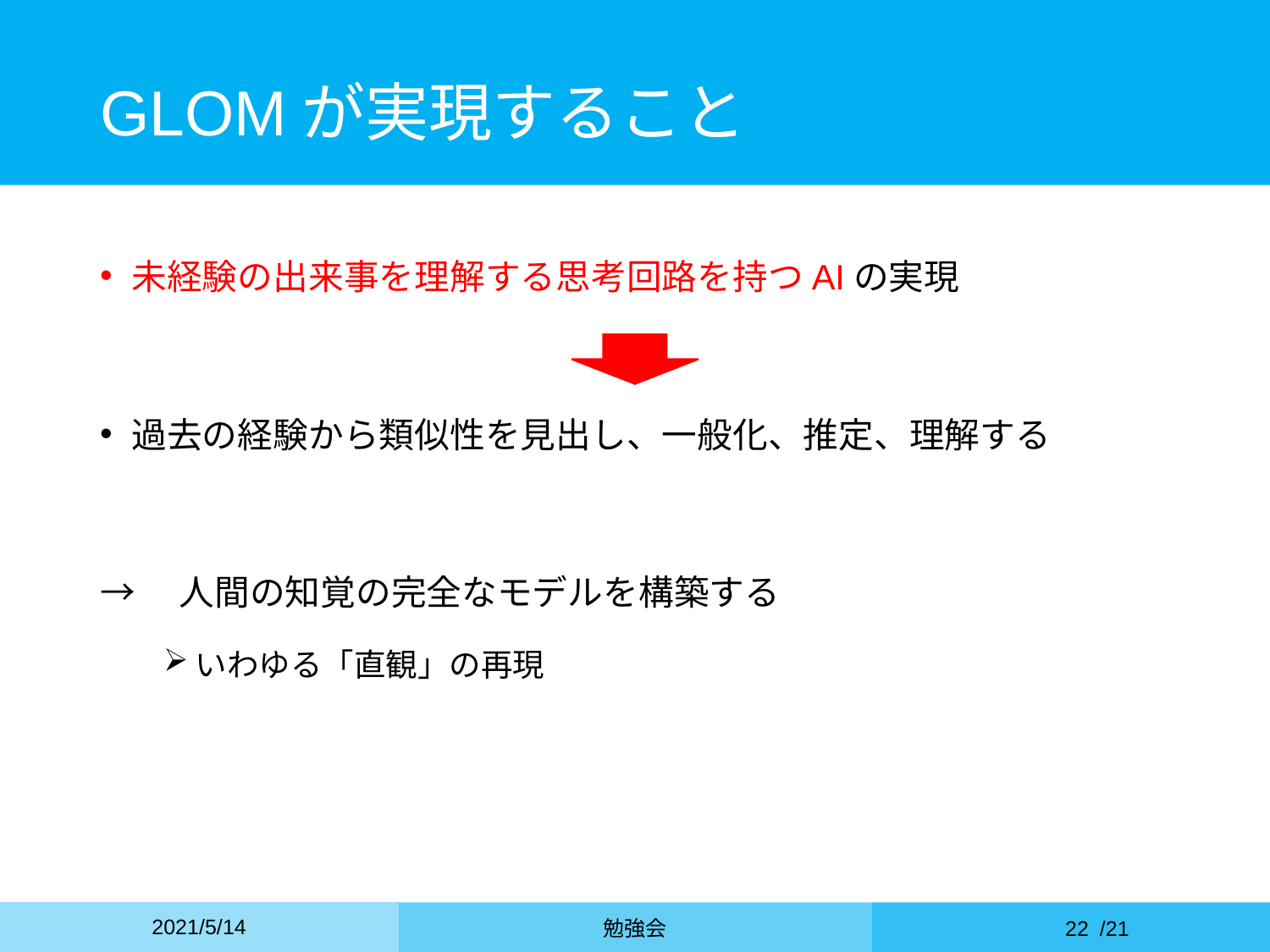

# GLOMが実現すること
未経験の出来事を理解する思考回路を持つAIの実現

過去の経験から類似性を見出し、一般化、推定、理解する

→　人間の知覚の完全なモデルを構築する
いわゆる「直観」の再現

2021/5/14
勉強会
22